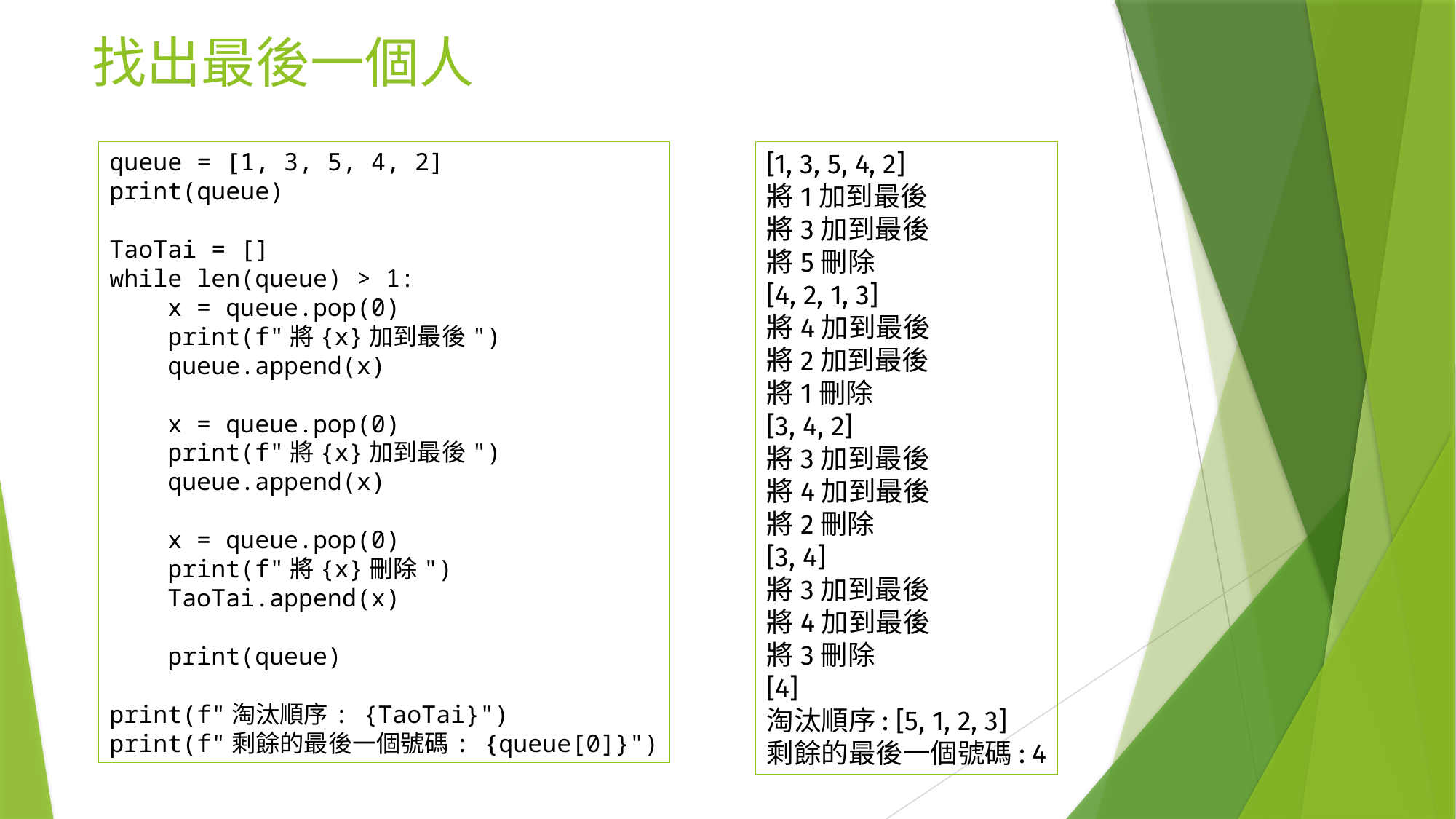

# 找出最後一個人
queue = [1, 3, 5, 4, 2]
print(queue)

TaoTai = []
while len(queue) > 1:
    x = queue.pop(0)
    print(f"將{x}加到最後")
    queue.append(x)

    x = queue.pop(0)
    print(f"將{x}加到最後")
    queue.append(x)

    x = queue.pop(0)
    print(f"將{x}刪除")
    TaoTai.append(x)

    print(queue)

print(f"淘汰順序: {TaoTai}")
print(f"剩餘的最後一個號碼: {queue[0]}")
﻿[1, 3, 5, 4, 2]
將1加到最後
將3加到最後
將5刪除
[4, 2, 1, 3]
將4加到最後
將2加到最後
將1刪除
[3, 4, 2]
將3加到最後
將4加到最後
將2刪除
[3, 4]
將3加到最後
將4加到最後
將3刪除
[4]
淘汰順序: [5, 1, 2, 3]
剩餘的最後一個號碼: 4